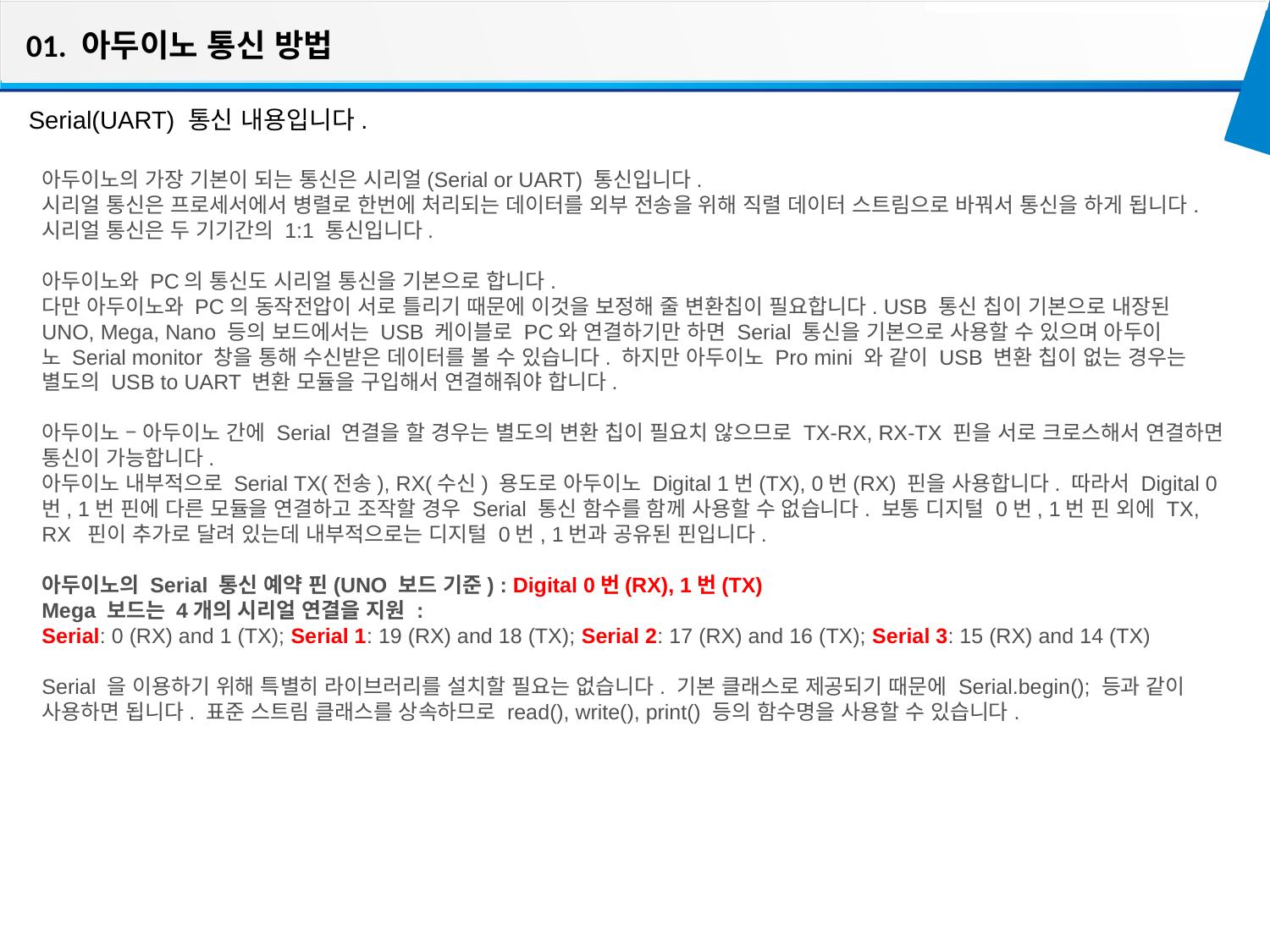

01. 아두이노 통신 방법

Serial(UART) 통신 내용입니다.
아두이노의 가장 기본이 되는 통신은 시리얼(Serial or UART) 통신입니다.
시리얼 통신은 프로세서에서 병렬로 한번에 처리되는 데이터를 외부 전송을 위해 직렬 데이터 스트림으로 바꿔서 통신을 하게 됩니다.
시리얼 통신은 두 기기간의 1:1 통신입니다.

아두이노와 PC의 통신도 시리얼 통신을 기본으로 합니다.
다만 아두이노와 PC의 동작전압이 서로 틀리기 때문에 이것을 보정해 줄 변환칩이 필요합니다. USB 통신 칩이 기본으로 내장된 UNO, Mega, Nano 등의 보드에서는 USB 케이블로 PC와 연결하기만 하면 Serial 통신을 기본으로 사용할 수 있으며 아두이노 Serial monitor 창을 통해 수신받은 데이터를 볼 수 있습니다. 하지만 아두이노 Pro mini 와 같이 USB 변환 칩이 없는 경우는 별도의 USB to UART 변환 모듈을 구입해서 연결해줘야 합니다.

아두이노 – 아두이노 간에 Serial 연결을 할 경우는 별도의 변환 칩이 필요치 않으므로 TX-RX, RX-TX 핀을 서로 크로스해서 연결하면 통신이 가능합니다.
아두이노 내부적으로 Serial TX(전송), RX(수신) 용도로 아두이노 Digital 1번(TX), 0번(RX) 핀을 사용합니다. 따라서 Digital 0번, 1번 핀에 다른 모듈을 연결하고 조작할 경우 Serial 통신 함수를 함께 사용할 수 없습니다. 보통 디지털 0번, 1번 핀 외에 TX, RX  핀이 추가로 달려 있는데 내부적으로는 디지털 0번, 1번과 공유된 핀입니다.

아두이노의 Serial 통신 예약 핀(UNO 보드 기준) : Digital 0번(RX), 1번(TX)
Mega 보드는 4개의 시리얼 연결을 지원 :
Serial: 0 (RX) and 1 (TX); Serial 1: 19 (RX) and 18 (TX); Serial 2: 17 (RX) and 16 (TX); Serial 3: 15 (RX) and 14 (TX)

Serial 을 이용하기 위해 특별히 라이브러리를 설치할 필요는 없습니다. 기본 클래스로 제공되기 때문에 Serial.begin(); 등과 같이 사용하면 됩니다. 표준 스트림 클래스를 상속하므로 read(), write(), print() 등의 함수명을 사용할 수 있습니다.